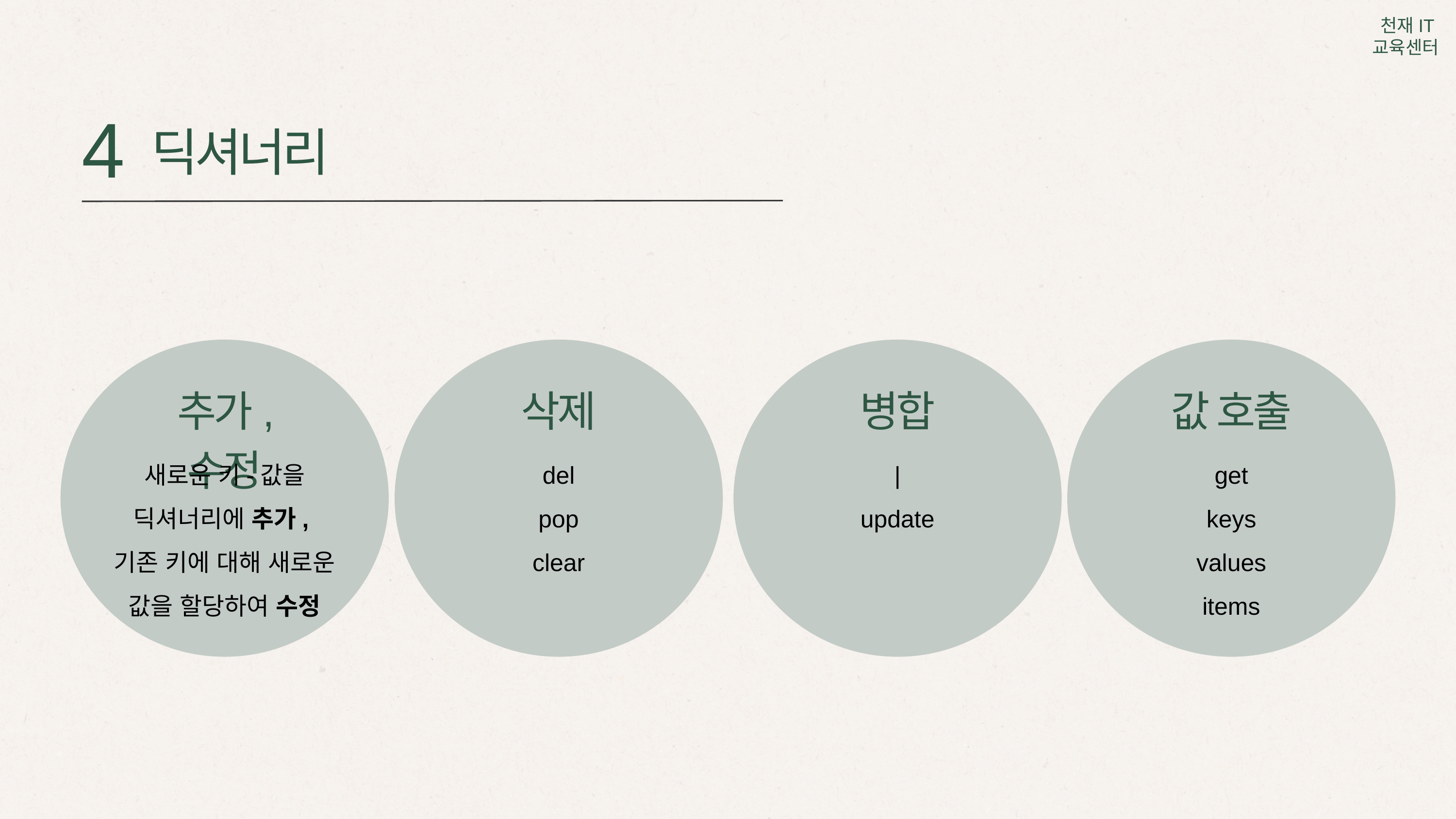

4
딕셔너리

추가, 수정
새로운 키-값을 딕셔너리에 추가,
기존 키에 대해 새로운 값을 할당하여 수정

삭제
del
pop
clear

병합
|
update

값 호출
get
keys
values
items